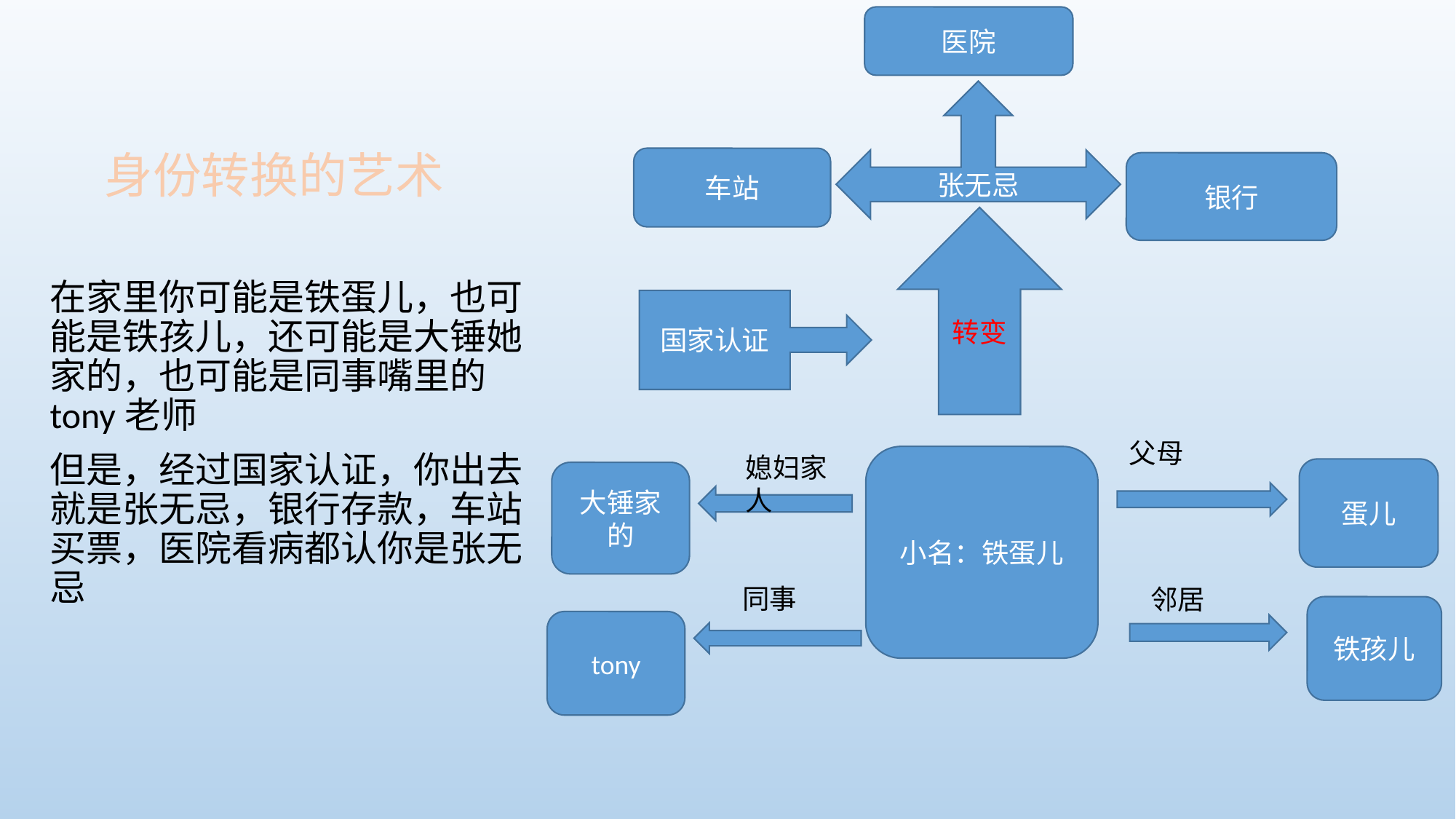

医院
# 身份转换的艺术
张无忌
车站
银行
转变
在家里你可能是铁蛋儿，也可能是铁孩儿，还可能是大锤她家的，也可能是同事嘴里的tony老师
但是，经过国家认证，你出去就是张无忌，银行存款，车站买票，医院看病都认你是张无忌
国家认证
父母
媳妇家人
小名：铁蛋儿
蛋儿
大锤家的

同事
邻居
铁孩儿
tony